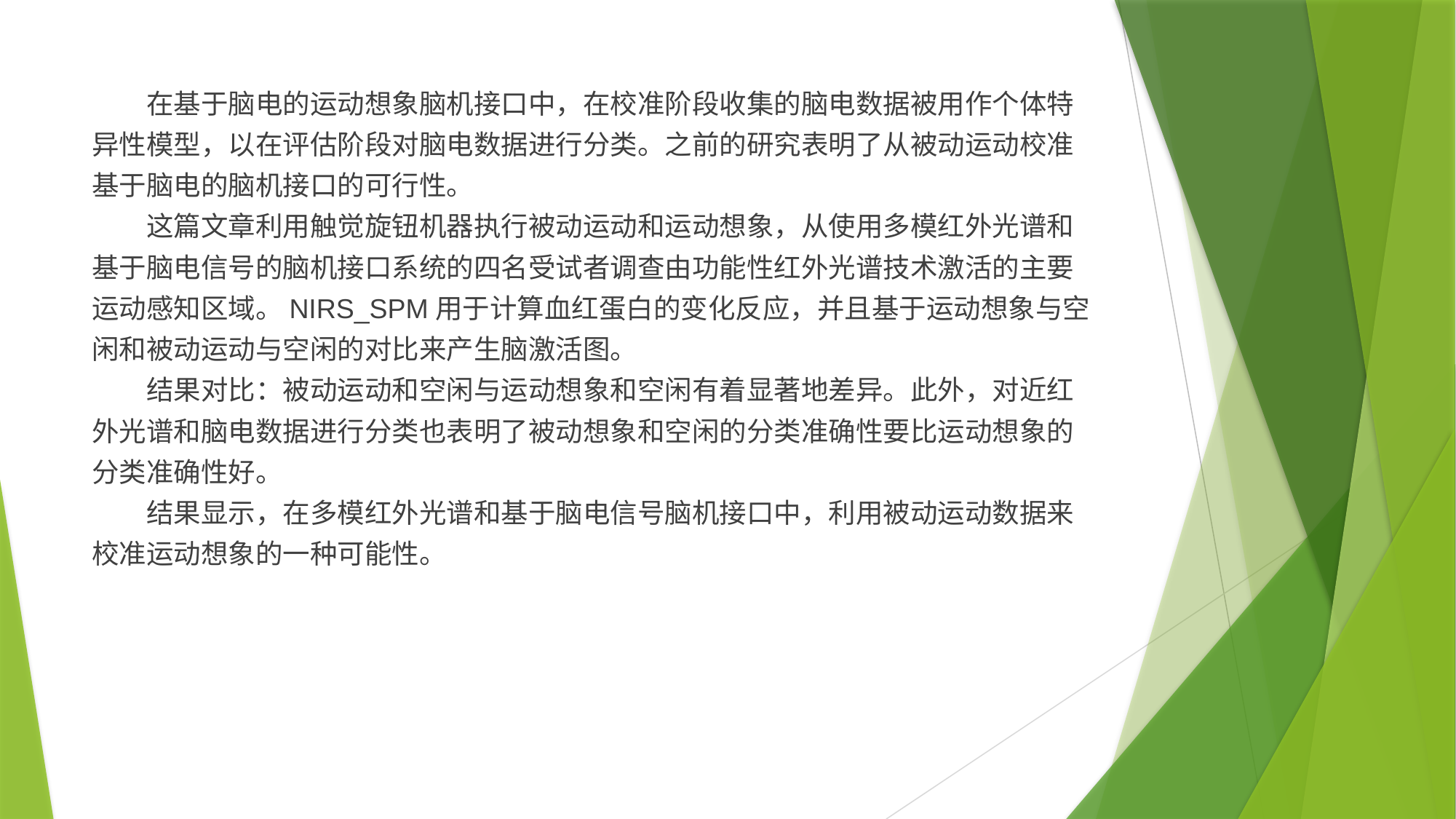

#
在基于脑电的运动想象脑机接口中，在校准阶段收集的脑电数据被用作个体特异性模型，以在评估阶段对脑电数据进行分类。之前的研究表明了从被动运动校准基于脑电的脑机接口的可行性。
这篇文章利用触觉旋钮机器执行被动运动和运动想象，从使用多模红外光谱和基于脑电信号的脑机接口系统的四名受试者调查由功能性红外光谱技术激活的主要运动感知区域。NIRS_SPM用于计算血红蛋白的变化反应，并且基于运动想象与空闲和被动运动与空闲的对比来产生脑激活图。
结果对比：被动运动和空闲与运动想象和空闲有着显著地差异。此外，对近红外光谱和脑电数据进行分类也表明了被动想象和空闲的分类准确性要比运动想象的分类准确性好。
结果显示，在多模红外光谱和基于脑电信号脑机接口中，利用被动运动数据来校准运动想象的一种可能性。